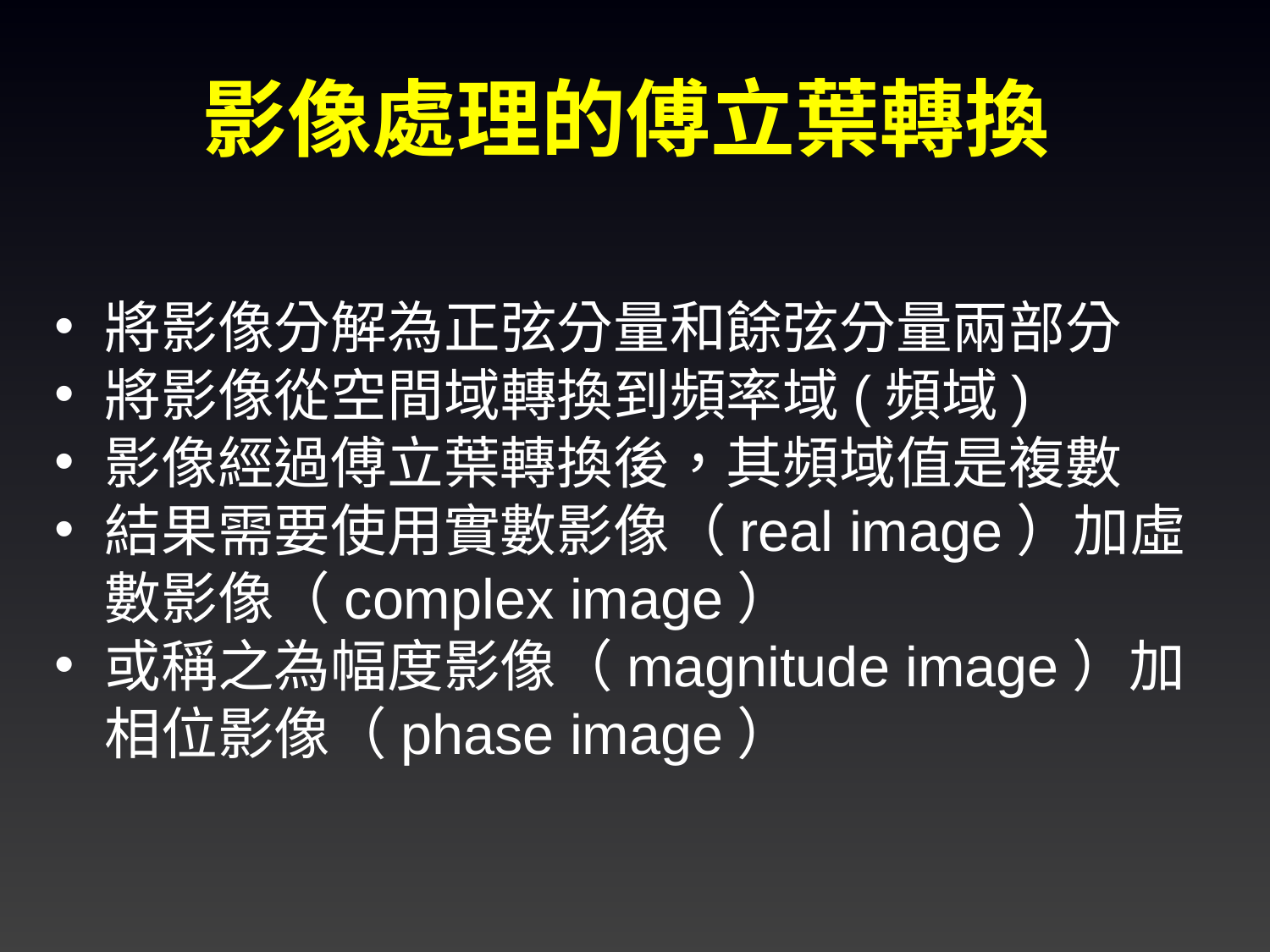

影像處理的傅立葉轉換
將影像分解為正弦分量和餘弦分量兩部分
將影像從空間域轉換到頻率域(頻域)
影像經過傅立葉轉換後，其頻域值是複數
結果需要使用實數影像（real image）加虛數影像（complex image）
或稱之為幅度影像（magnitude image）加相位影像（phase image）